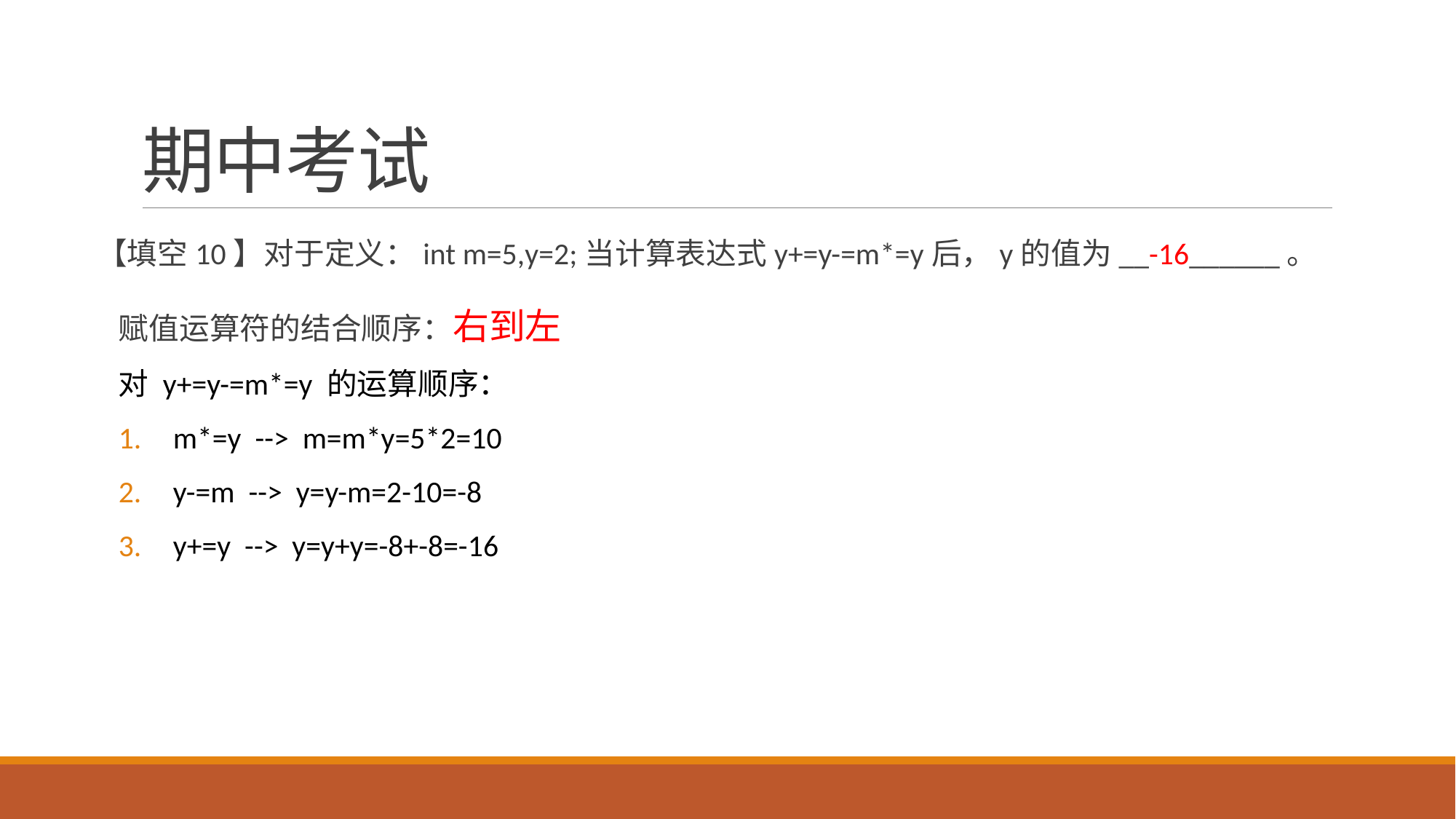

# 期中考试
【填空10】对于定义：int m=5,y=2;当计算表达式y+=y-=m*=y后，y的值为__-16______。
赋值运算符的结合顺序：右到左
对 y+=y-=m*=y 的运算顺序：
m*=y  -->  m=m*y=5*2=10
y-=m  -->  y=y-m=2-10=-8
y+=y  -->  y=y+y=-8+-8=-16